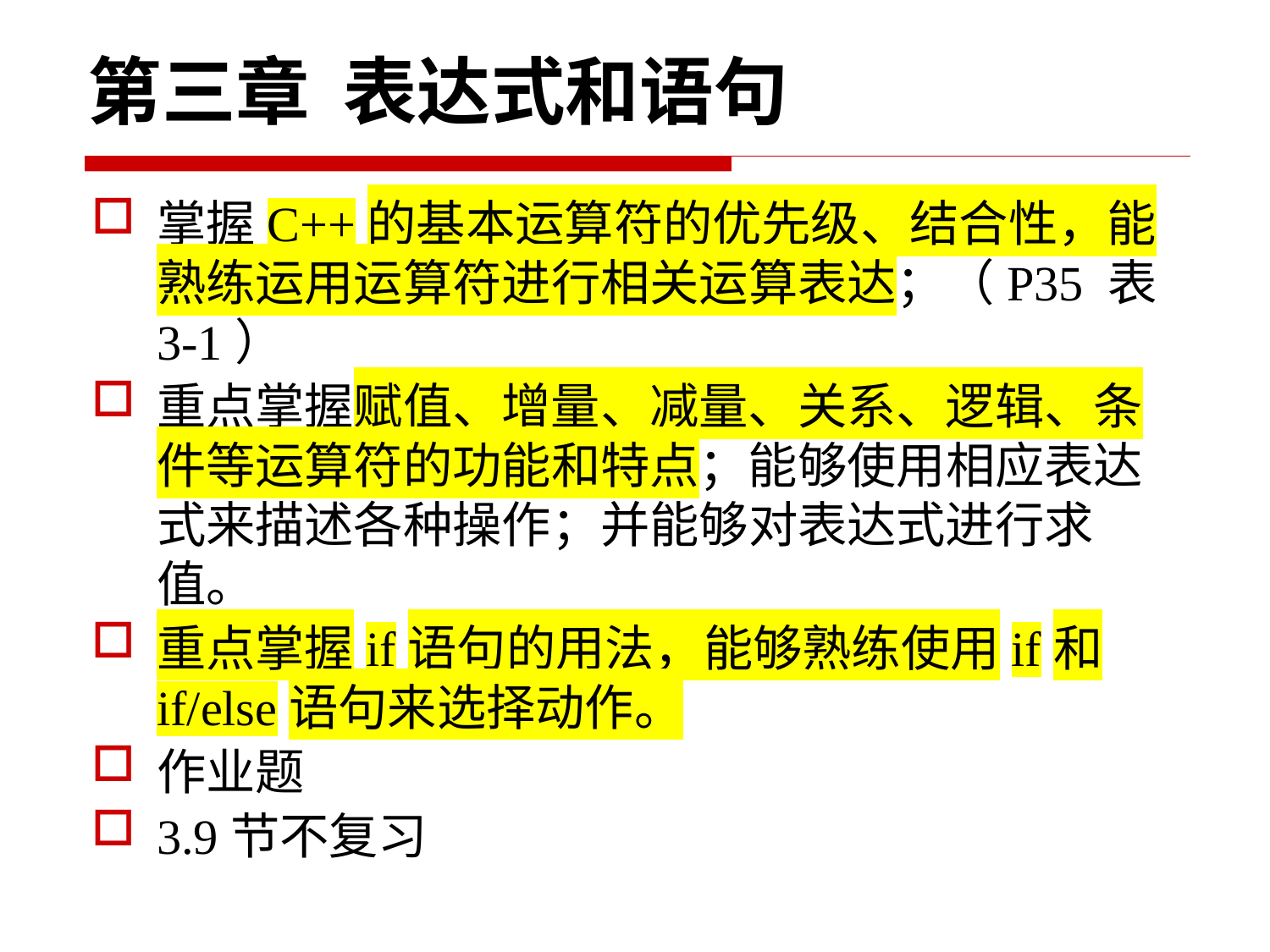

# 第三章  表达式和语句
掌握C++的基本运算符的优先级、结合性，能熟练运用运算符进行相关运算表达；（P35 表3-1）
重点掌握赋值、增量、减量、关系、逻辑、条件等运算符的功能和特点；能够使用相应表达式来描述各种操作；并能够对表达式进行求值。
重点掌握if语句的用法，能够熟练使用if和if/else语句来选择动作。
作业题
3.9节不复习